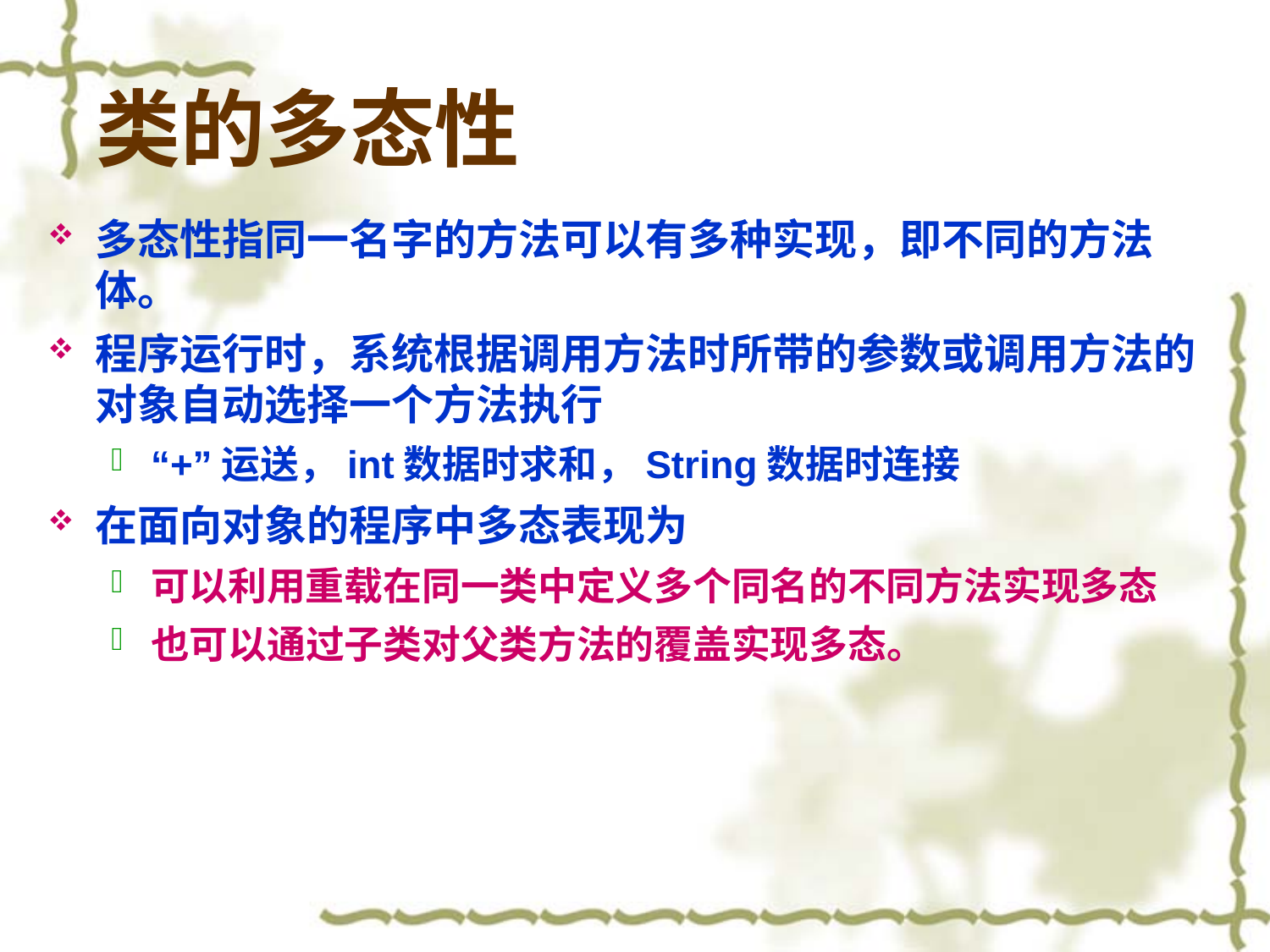

# 类的多态性
多态性指同一名字的方法可以有多种实现，即不同的方法体。
程序运行时，系统根据调用方法时所带的参数或调用方法的对象自动选择一个方法执行
“+”运送，int数据时求和，String数据时连接
在面向对象的程序中多态表现为
可以利用重载在同一类中定义多个同名的不同方法实现多态
也可以通过子类对父类方法的覆盖实现多态。